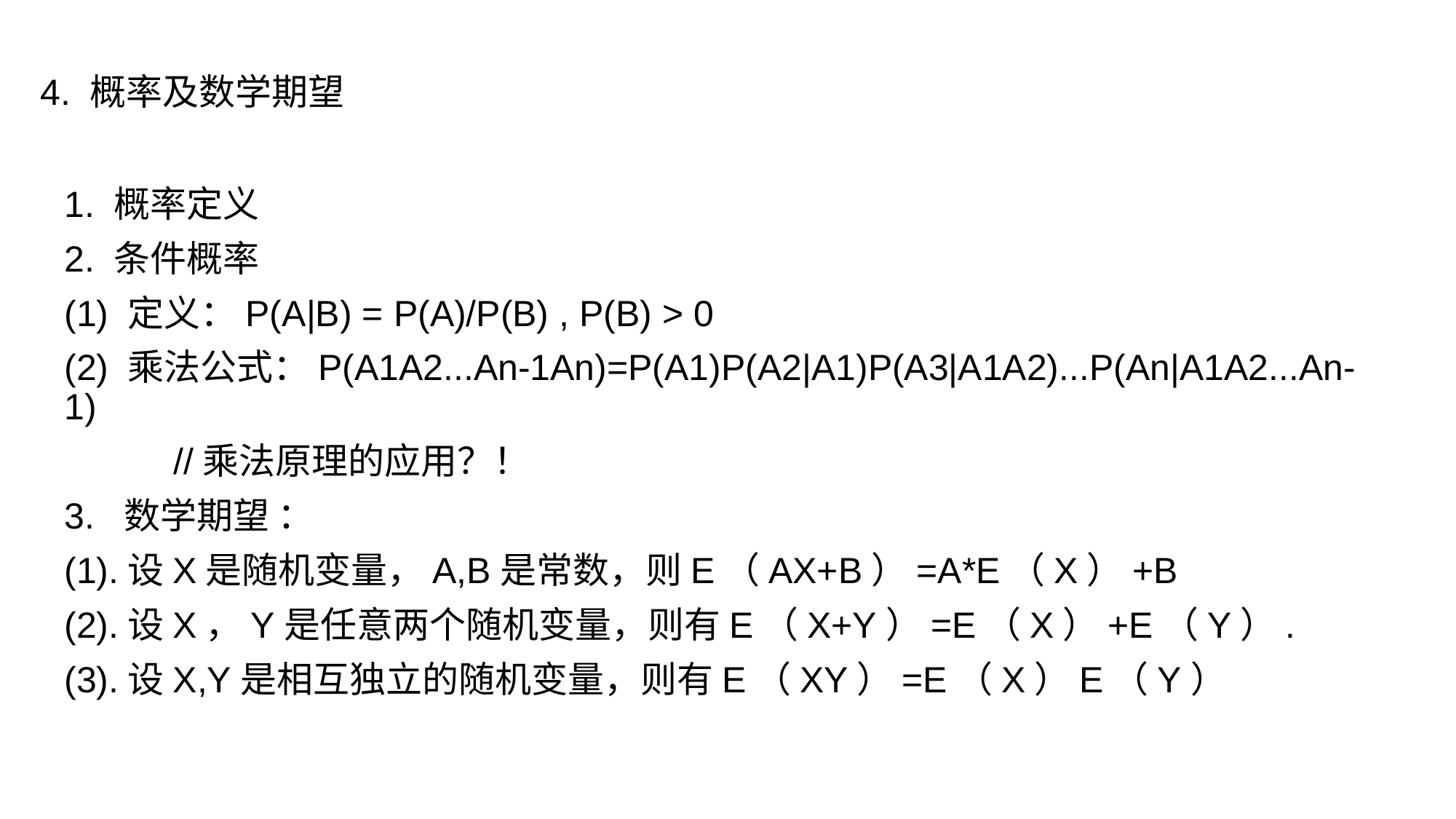

4. 概率及数学期望

1. 概率定义
2. 条件概率
(1) 定义：P(A|B) = P(A)/P(B) , P(B) > 0
(2) 乘法公式：P(A1A2...An-1An)=P(A1)P(A2|A1)P(A3|A1A2)...P(An|A1A2...An-1)
	//乘法原理的应用？！
3.  数学期望 ：
(1).设X是随机变量，A,B是常数，则E（AX+B）=A*E（X）+B
(2).设X，Y是任意两个随机变量，则有E（X+Y）=E（X）+E（Y）.
(3).设X,Y是相互独立的随机变量，则有E（XY）=E（X）E（Y）